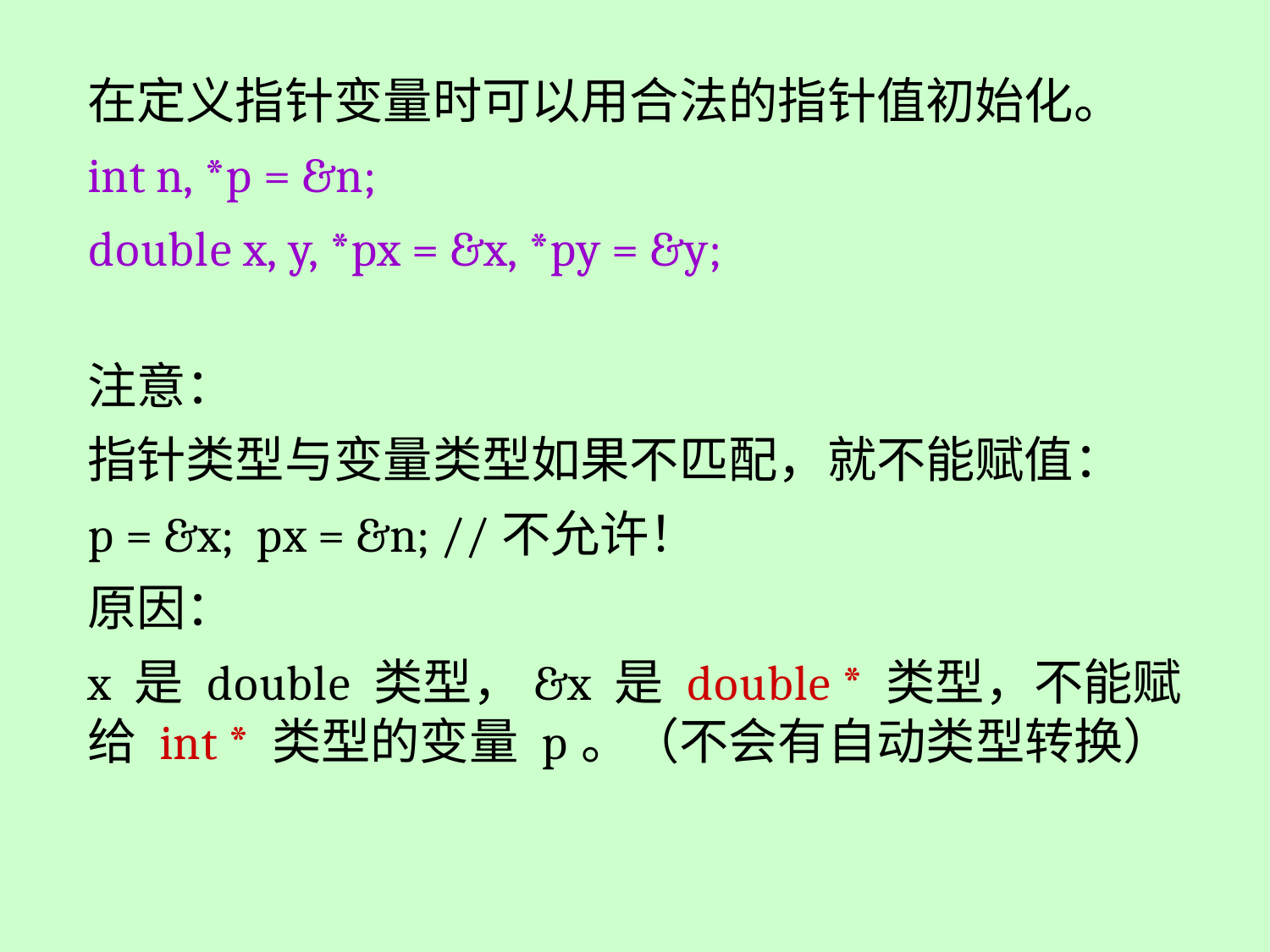

在定义指针变量时可以用合法的指针值初始化。
int n, *p = &n;
double x, y, *px = &x, *py = &y;

注意：
指针类型与变量类型如果不匹配，就不能赋值：
p = &x;  px = &n; //不允许！
原因：
x 是 double 类型，&x 是 double * 类型，不能赋给 int * 类型的变量 p。（不会有自动类型转换）

17